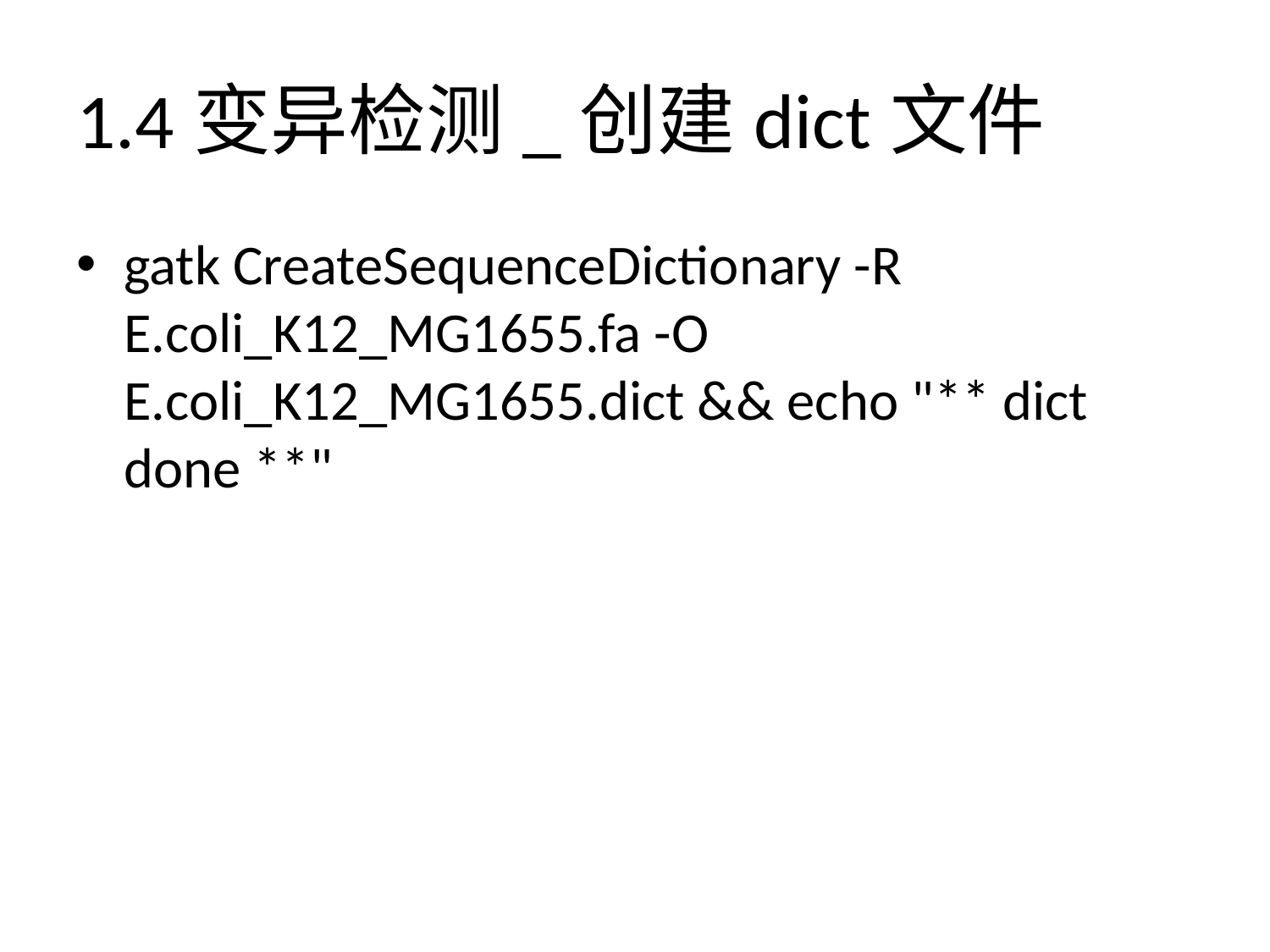

# 1.4变异检测_创建dict文件
gatk CreateSequenceDictionary -R E.coli_K12_MG1655.fa -O E.coli_K12_MG1655.dict && echo "** dict done **"